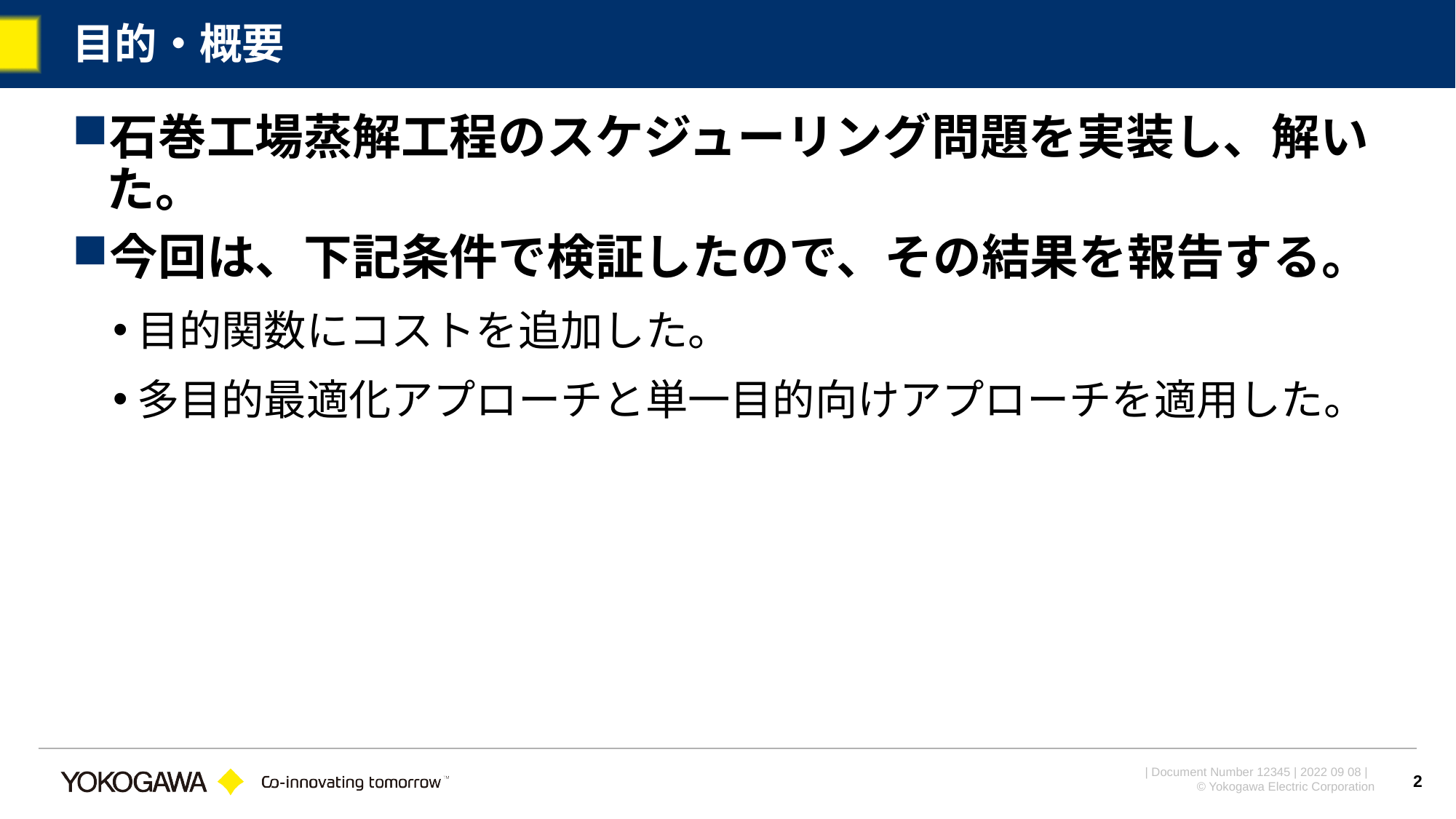

# 目的・概要
石巻工場蒸解工程のスケジューリング問題を実装し、解いた。
今回は、下記条件で検証したので、その結果を報告する。
目的関数にコストを追加した。
多目的最適化アプローチと単一目的向けアプローチを適用した。
2